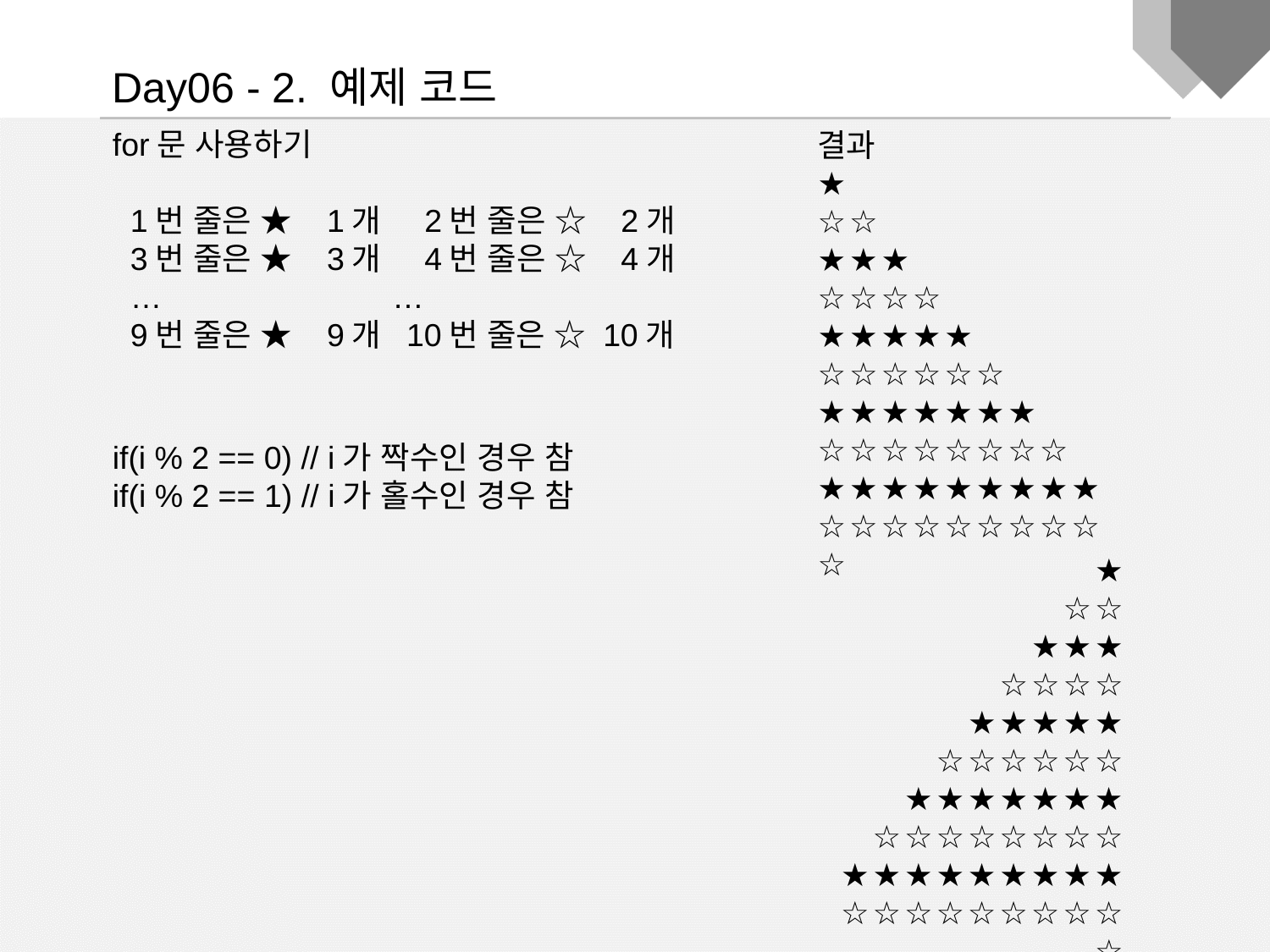

Day06 - 2. 예제 코드
for문 사용하기

  1번 줄은 ★   1개    2번 줄은 ☆   2개
  3번 줄은 ★   3개    4번 줄은 ☆   4개
  …                          …
  9번 줄은 ★   9개  10번 줄은 ☆ 10개
결과
★
☆☆
★★★
☆☆☆☆
★★★★★
☆☆☆☆☆☆
★★★★★★★
☆☆☆☆☆☆☆☆
★★★★★★★★★
☆☆☆☆☆☆☆☆☆☆
if(i % 2 == 0) // i가 짝수인 경우 참
if(i % 2 == 1) // i가 홀수인 경우 참

★
☆☆
★★★
☆☆☆☆
★★★★★
☆☆☆☆☆☆
★★★★★★★
☆☆☆☆☆☆☆☆
★★★★★★★★★
☆☆☆☆☆☆☆☆☆☆